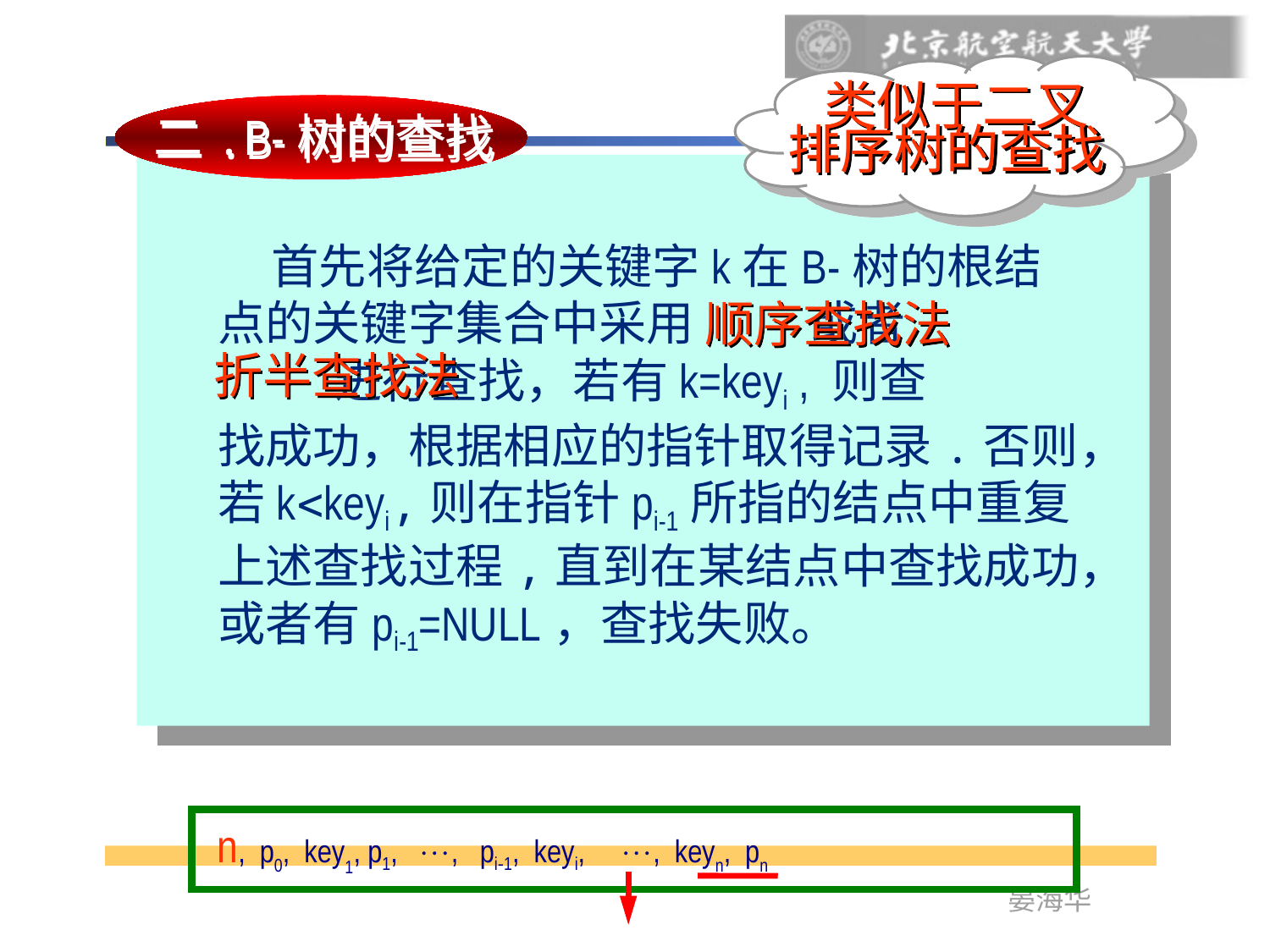

类似于二叉
排序树的查找

二.B-树的查找

    首先将给定的关键字k在B-树的根结
点的关键字集合中采用           或者
          进行查找，若有k=keyi , 则查
找成功，根据相应的指针取得记录.否则，
若k<keyi,则在指针pi-1所指的结点中重复
上述查找过程,直到在某结点中查找成功，
或者有pi-1=NULL，查找失败。
顺序查找法
折半查找法
p

p
T

50

75

35

^
65

80

^
^
^
40

24

^
^

38

70

^

^
^
^
^
36

^
66

^
72

p

p

查找成功！

key=70
查找

n,  p0,  key1, p1,   …,   pi-1,  keyi,     …,  keyn,  pn